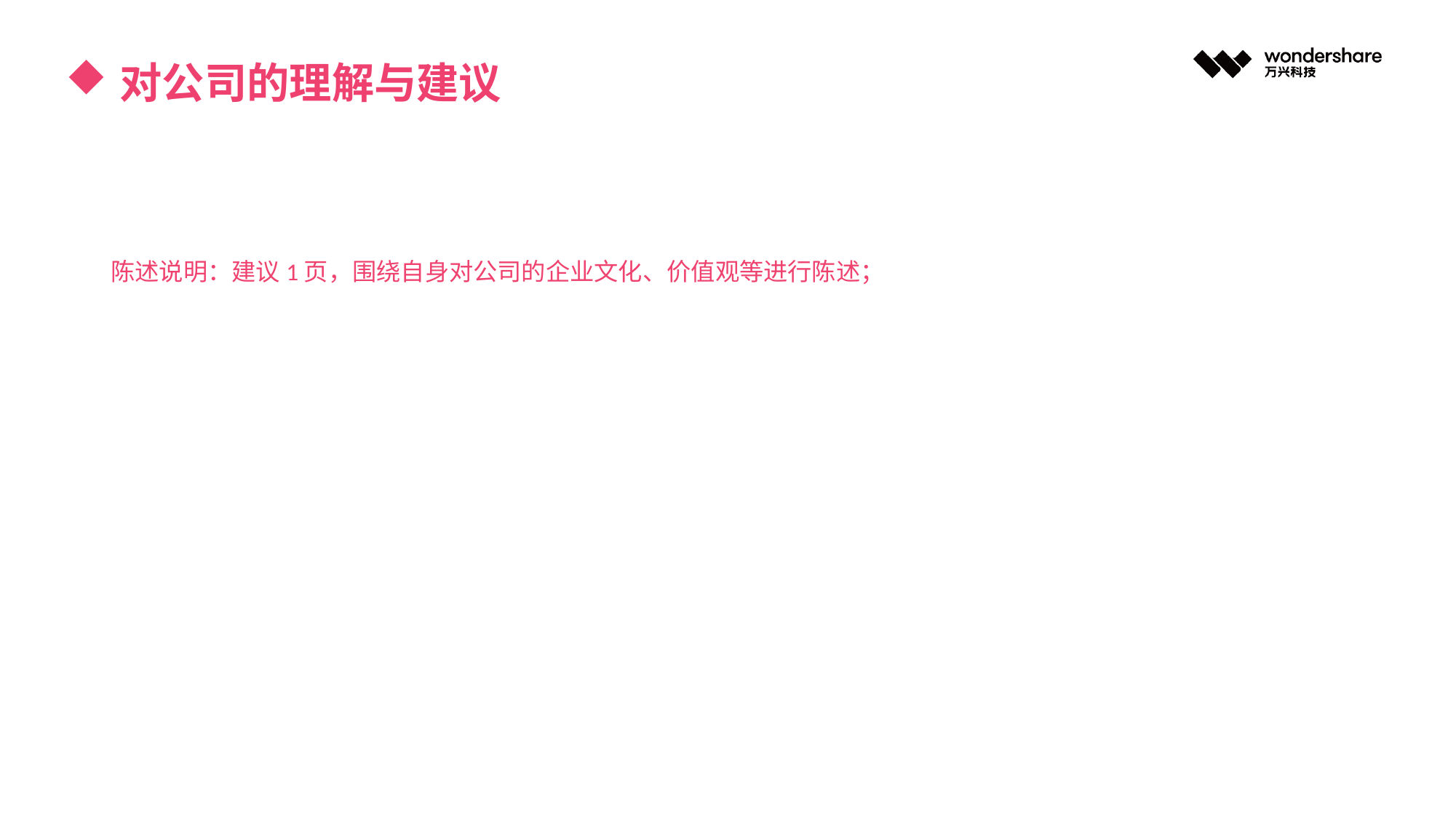

对公司的理解与建议

陈述说明：建议1页，围绕自身对公司的企业文化、价值观等进行陈述；